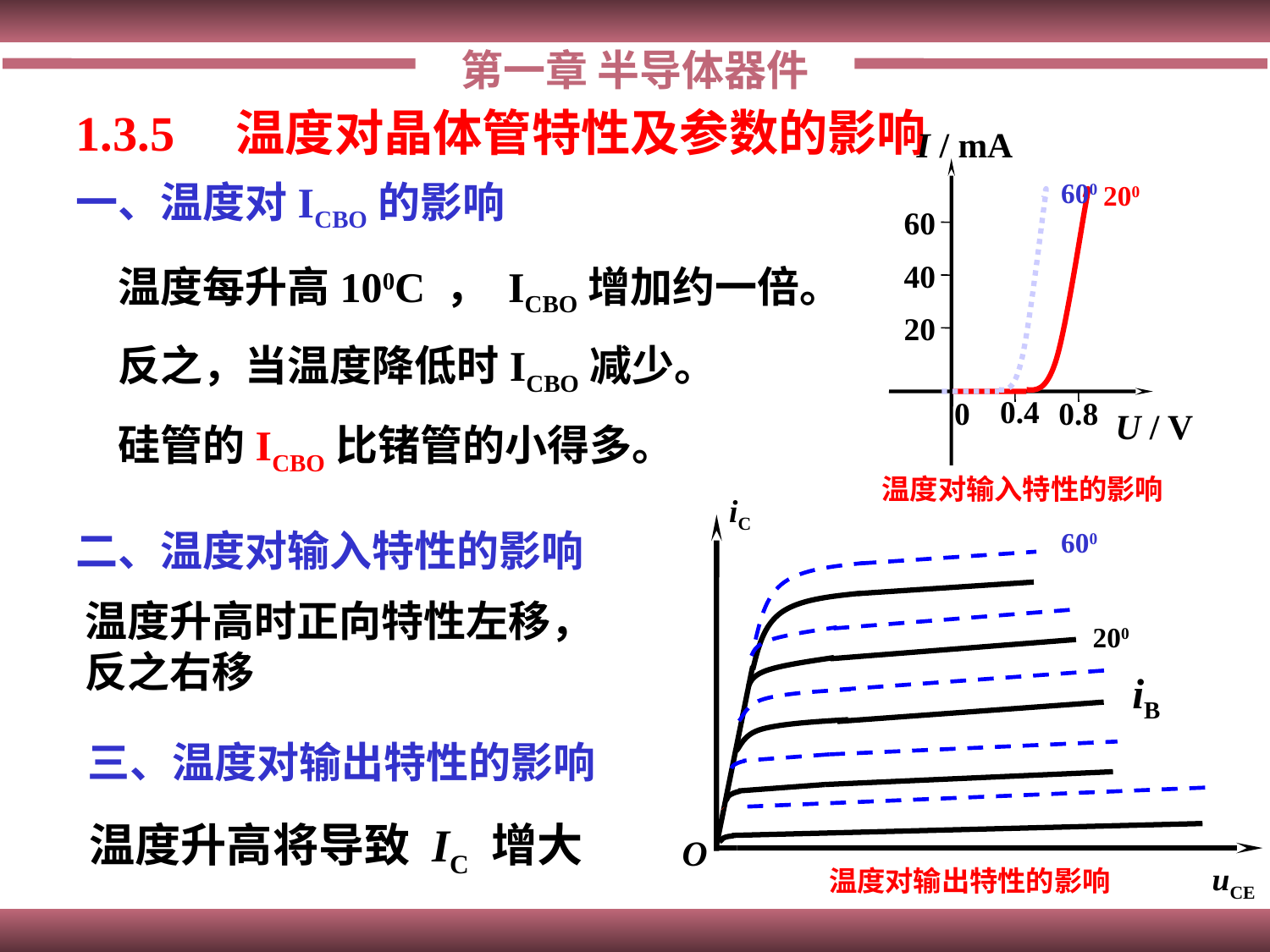

第一章 半导体器件

1.3.5　温度对晶体管特性及参数的影响
I / mA

60

40

20

0.4
0
0.8

U / V

温度对输入特性的影响
200
一、温度对ICBO的影响
600

温度每升高100C ， ICBO增加约一倍。
反之，当温度降低时ICBO减少。
硅管的ICBO比锗管的小得多。
iC

iB

O

uCE

200
二、温度对输入特性的影响
600

温度升高时正向特性左移，
反之右移
三、温度对输出特性的影响
温度升高将导致 IC 增大
温度对输出特性的影响